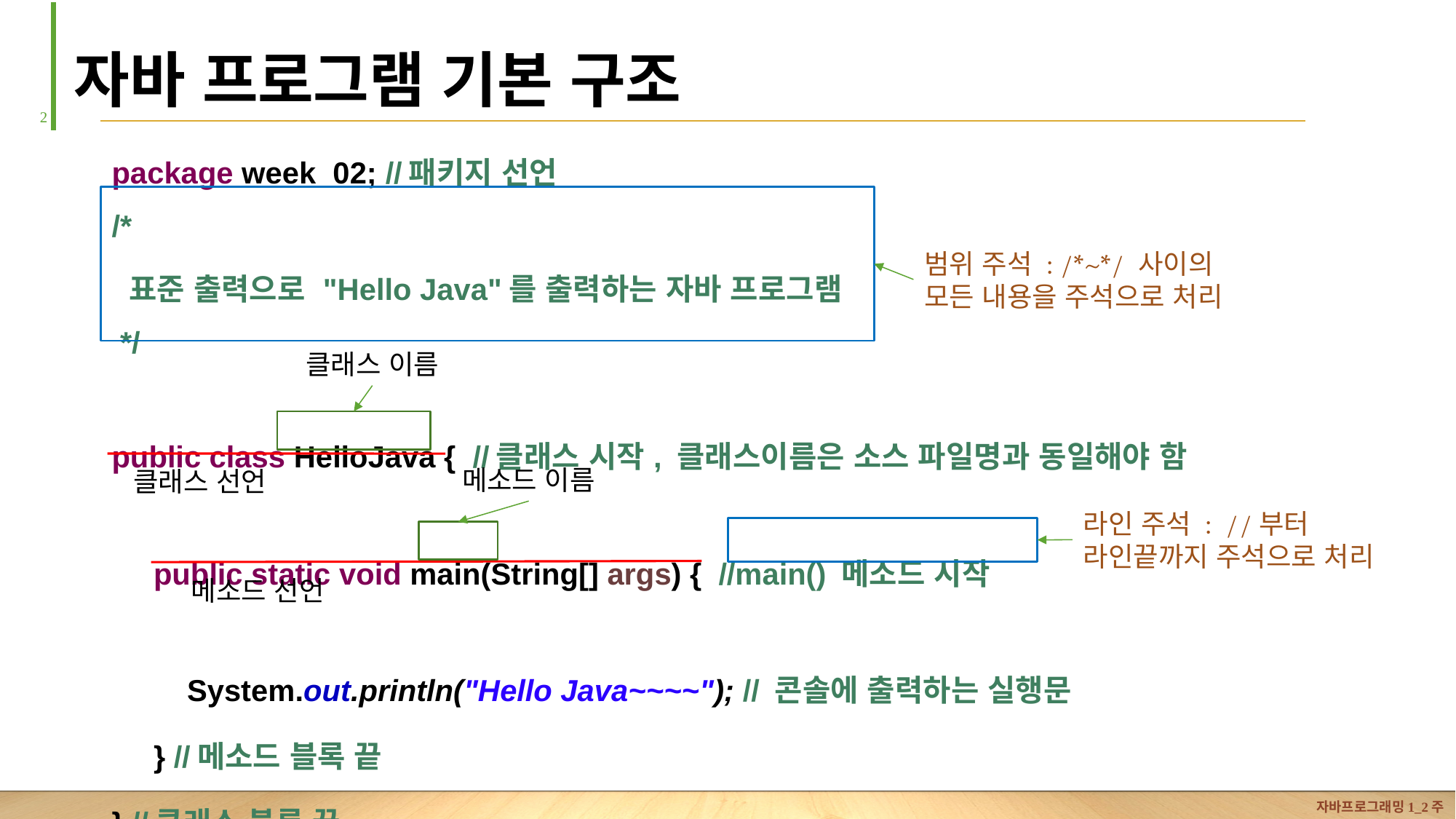

# 자바 프로그램 기본 구조
2
| package week\_02; //패키지 선언 /\* 표준 출력으로 "Hello Java"를 출력하는 자바 프로그램 \*/ public class HelloJava { //클래스 시작, 클래스이름은 소스 파일명과 동일해야 함 public static void main(String[] args) { //main() 메소드 시작 System.out.println("Hello Java~~~~"); // 콘솔에 출력하는 실행문 } //메소드 블록 끝 } //클래스 블록 끝 |
| --- |

범위 주석 : /*~*/ 사이의 모든 내용을 주석으로 처리
클래스 이름

메소드 이름
클래스 선언
라인 주석 :  //부터 라인끝까지 주석으로 처리

메소드 선언
자바프로그래밍1_2주